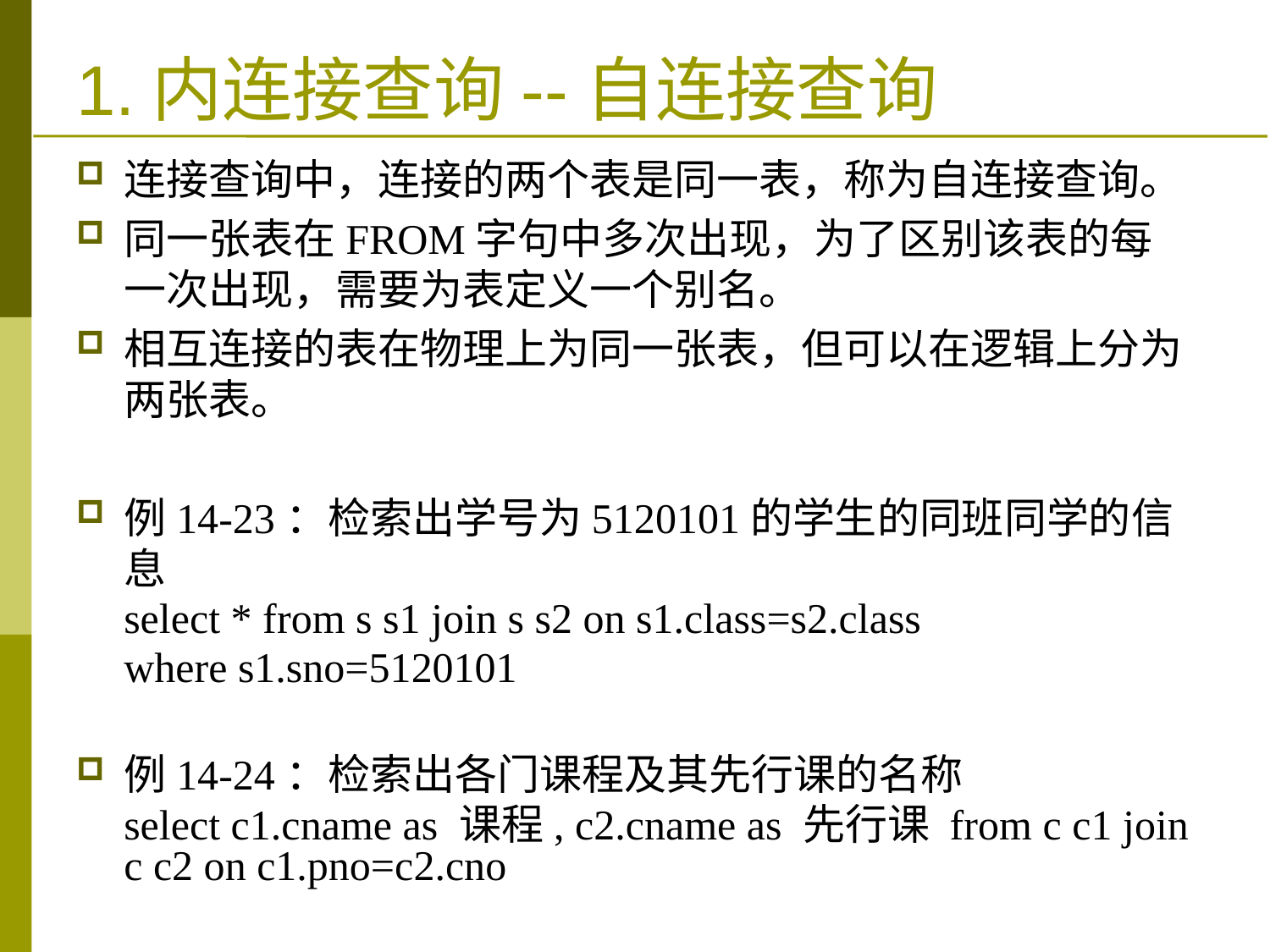

# 1.内连接查询--自连接查询
连接查询中，连接的两个表是同一表，称为自连接查询。
同一张表在FROM字句中多次出现，为了区别该表的每一次出现，需要为表定义一个别名。
相互连接的表在物理上为同一张表，但可以在逻辑上分为两张表。

例14-23：检索出学号为5120101的学生的同班同学的信息
	select * from s s1 join s s2 on s1.class=s2.class
	where s1.sno=5120101

例14-24：检索出各门课程及其先行课的名称
	select c1.cname as 课程, c2.cname as 先行课 from c c1 join c c2 on c1.pno=c2.cno